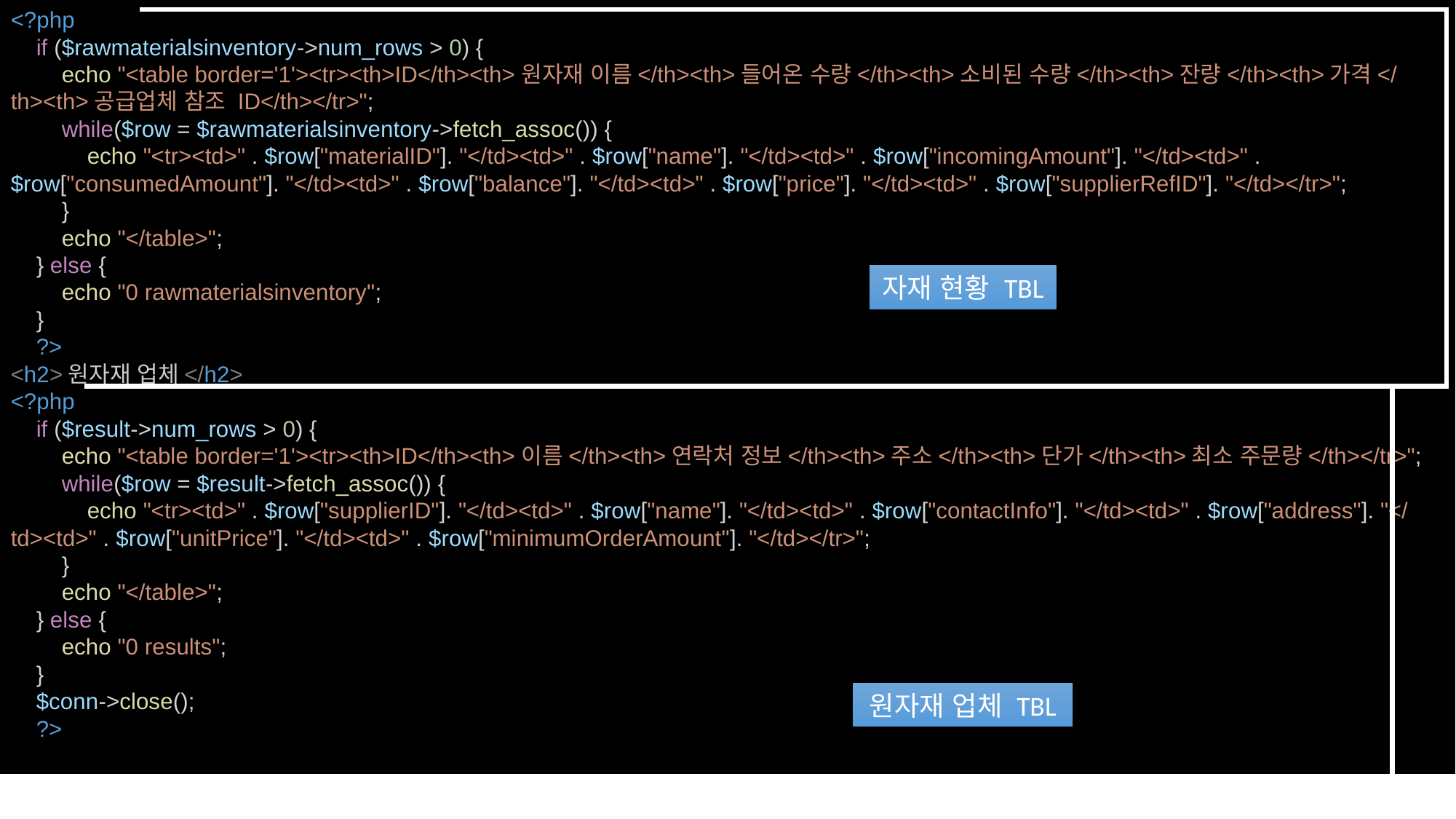

<?php
    if ($rawmaterialsinventory->num_rows > 0) {
        echo "<table border='1'><tr><th>ID</th><th>원자재 이름</th><th>들어온 수량</th><th>소비된 수량</th><th>잔량</th><th>가격</th><th>공급업체 참조 ID</th></tr>";
        while($row = $rawmaterialsinventory->fetch_assoc()) {
            echo "<tr><td>" . $row["materialID"]. "</td><td>" . $row["name"]. "</td><td>" . $row["incomingAmount"]. "</td><td>" . $row["consumedAmount"]. "</td><td>" . $row["balance"]. "</td><td>" . $row["price"]. "</td><td>" . $row["supplierRefID"]. "</td></tr>";
        }
        echo "</table>";
    } else {
        echo "0 rawmaterialsinventory";
    }
    ?>
<h2>원자재 업체</h2>
<?php
    if ($result->num_rows > 0) {
        echo "<table border='1'><tr><th>ID</th><th>이름</th><th>연락처 정보</th><th>주소</th><th>단가</th><th>최소 주문량</th></tr>";
        while($row = $result->fetch_assoc()) {
            echo "<tr><td>" . $row["supplierID"]. "</td><td>" . $row["name"]. "</td><td>" . $row["contactInfo"]. "</td><td>" . $row["address"]. "</td><td>" . $row["unitPrice"]. "</td><td>" . $row["minimumOrderAmount"]. "</td></tr>";
        }
        echo "</table>";
    } else {
        echo "0 results";
    }
    $conn->close();
    ?>

자재 현황 TBL

원자재 업체 TBL